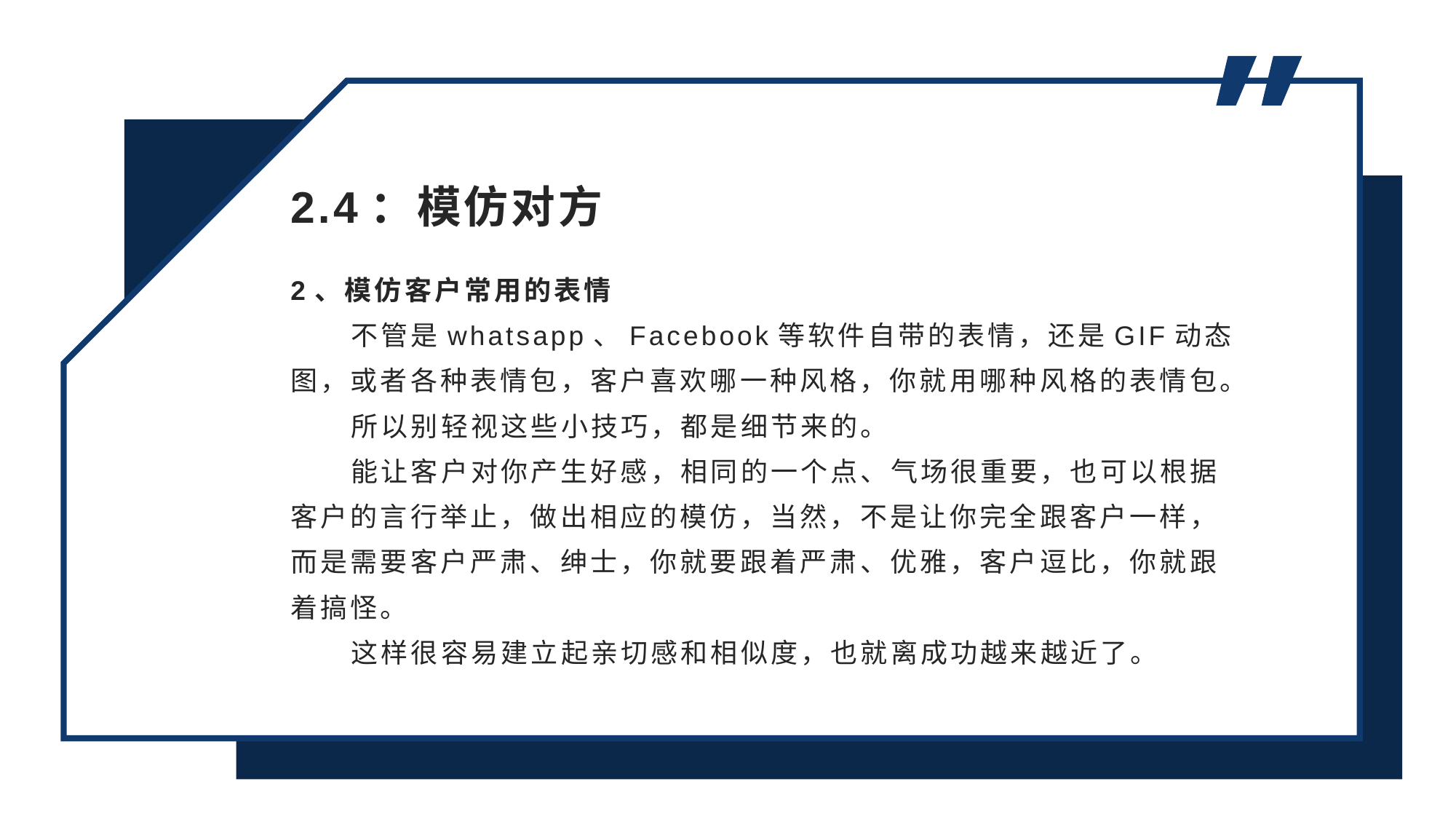

2.4：模仿对方

2、模仿客户常用的表情
      不管是whatsapp、Facebook等软件自带的表情，还是GIF动态图，或者各种表情包，客户喜欢哪一种风格，你就用哪种风格的表情包。
      所以别轻视这些小技巧，都是细节来的。
      能让客户对你产生好感，相同的一个点、气场很重要，也可以根据客户的言行举止，做出相应的模仿，当然，不是让你完全跟客户一样，而是需要客户严肃、绅士，你就要跟着严肃、优雅，客户逗比，你就跟着搞怪。
      这样很容易建立起亲切感和相似度，也就离成功越来越近了。